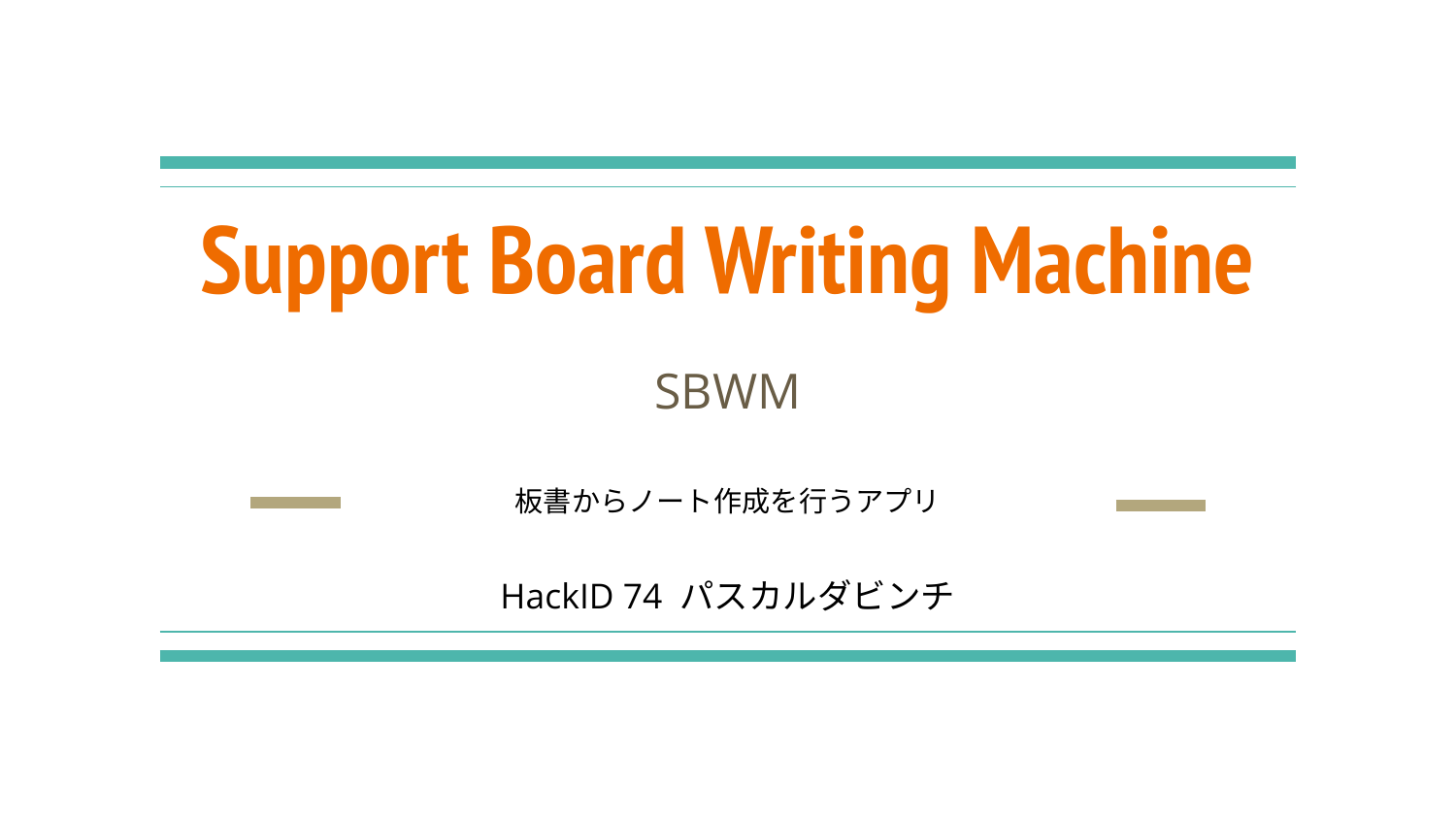

# Support Board Writing Machine
SBWM
板書からノート作成を行うアプリ
HackID 74 パスカルダビンチ